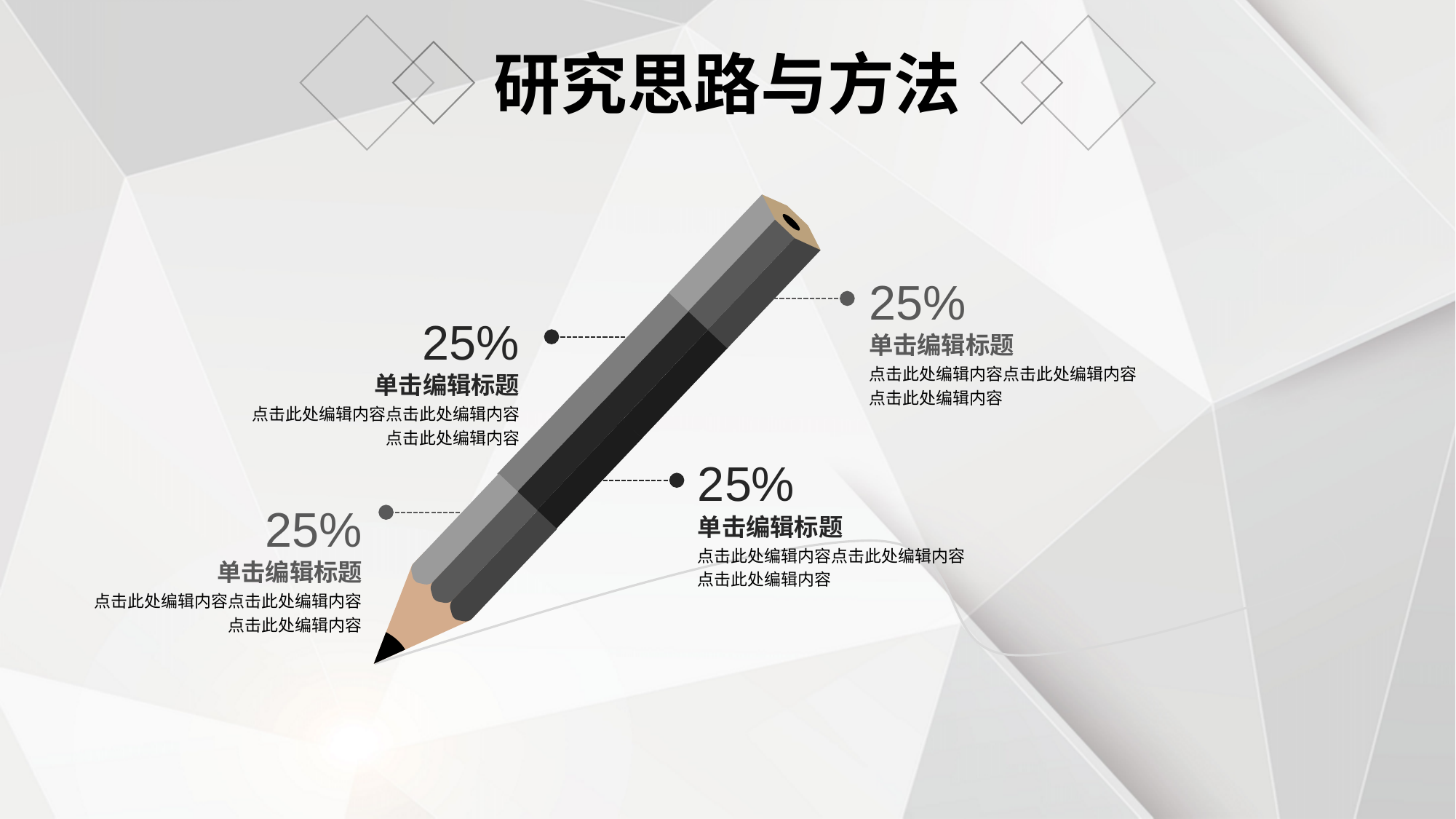

研究思路与方法

25%
25%
单击编辑标题
点击此处编辑内容点击此处编辑内容
点击此处编辑内容
单击编辑标题
点击此处编辑内容点击此处编辑内容
点击此处编辑内容
25%
25%
单击编辑标题
点击此处编辑内容点击此处编辑内容
点击此处编辑内容

单击编辑标题
点击此处编辑内容点击此处编辑内容
点击此处编辑内容